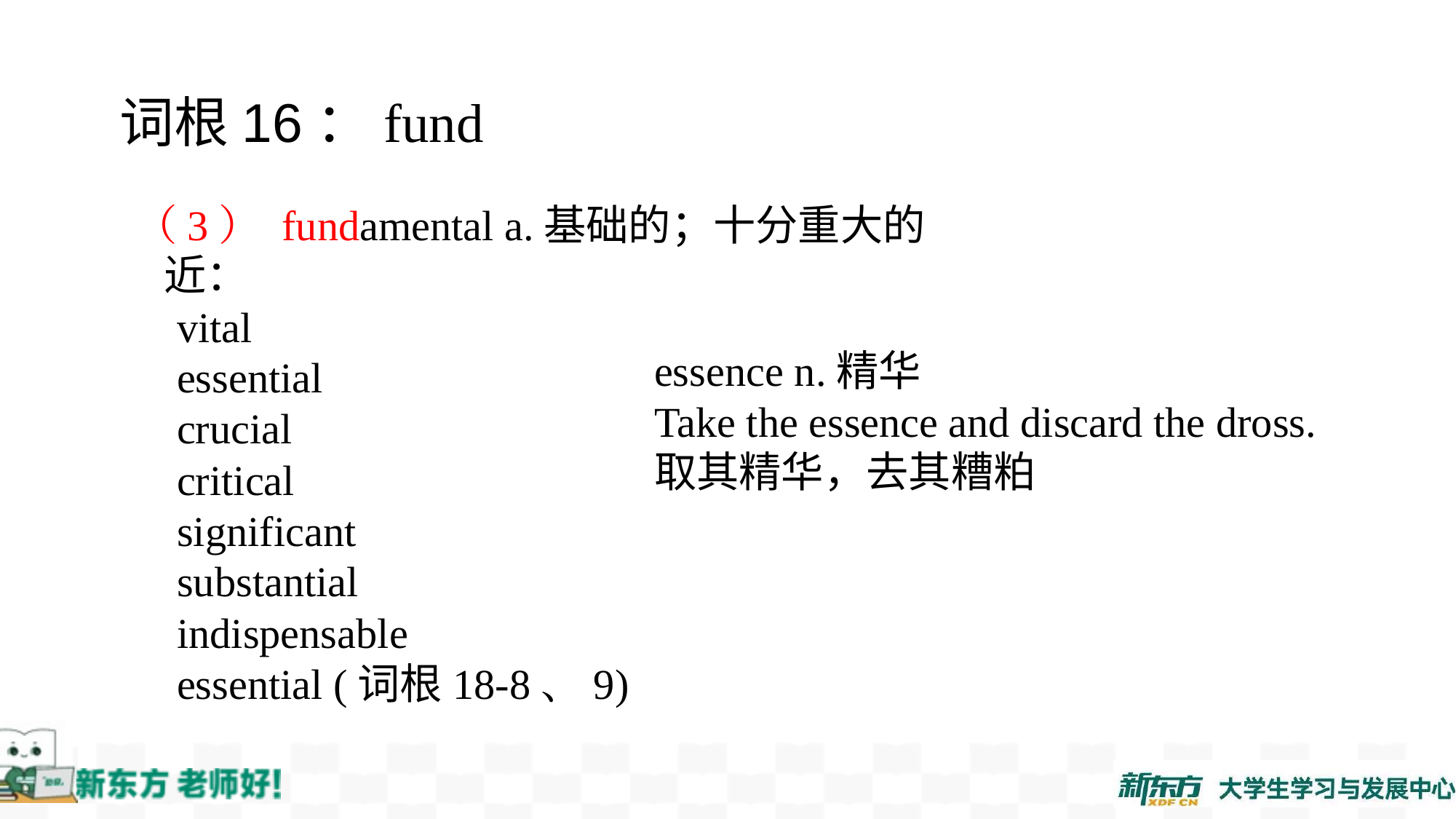

词根16：fund
（3） fundamental a.基础的；十分重大的
  近：
    vital
    essential
    crucial
    critical
    significant
    substantial
    indispensable
    essential (词根18-8、9)

essence n.精华
Take the essence and discard the dross.
取其精华，去其糟粕